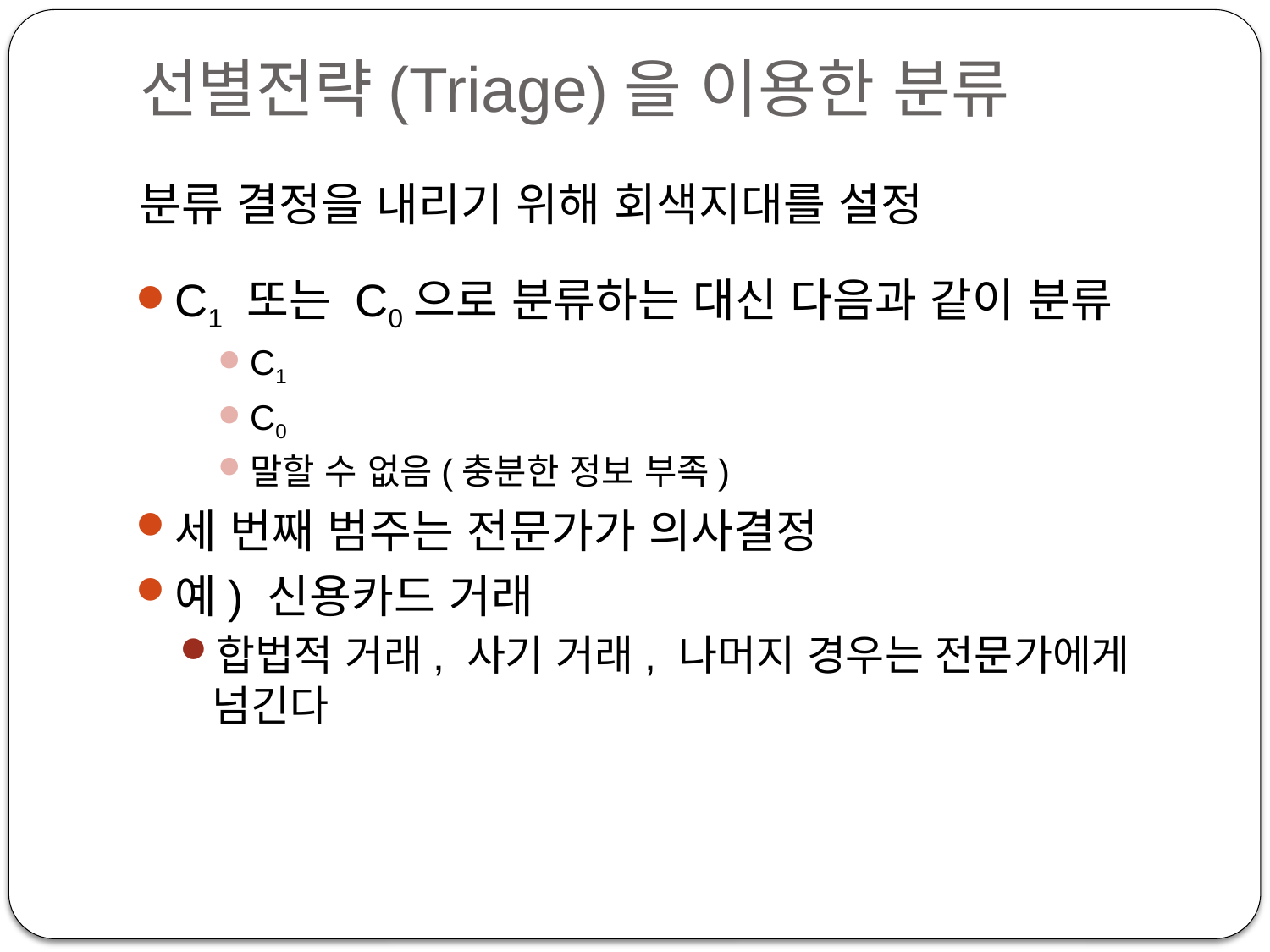

# 선별전략(Triage)을 이용한 분류
분류 결정을 내리기 위해 회색지대를 설정
C1 또는 C0으로 분류하는 대신 다음과 같이 분류
C1
C0
말할 수 없음(충분한 정보 부족)
세 번째 범주는 전문가가 의사결정
예) 신용카드 거래
합법적 거래, 사기 거래, 나머지 경우는 전문가에게 넘긴다